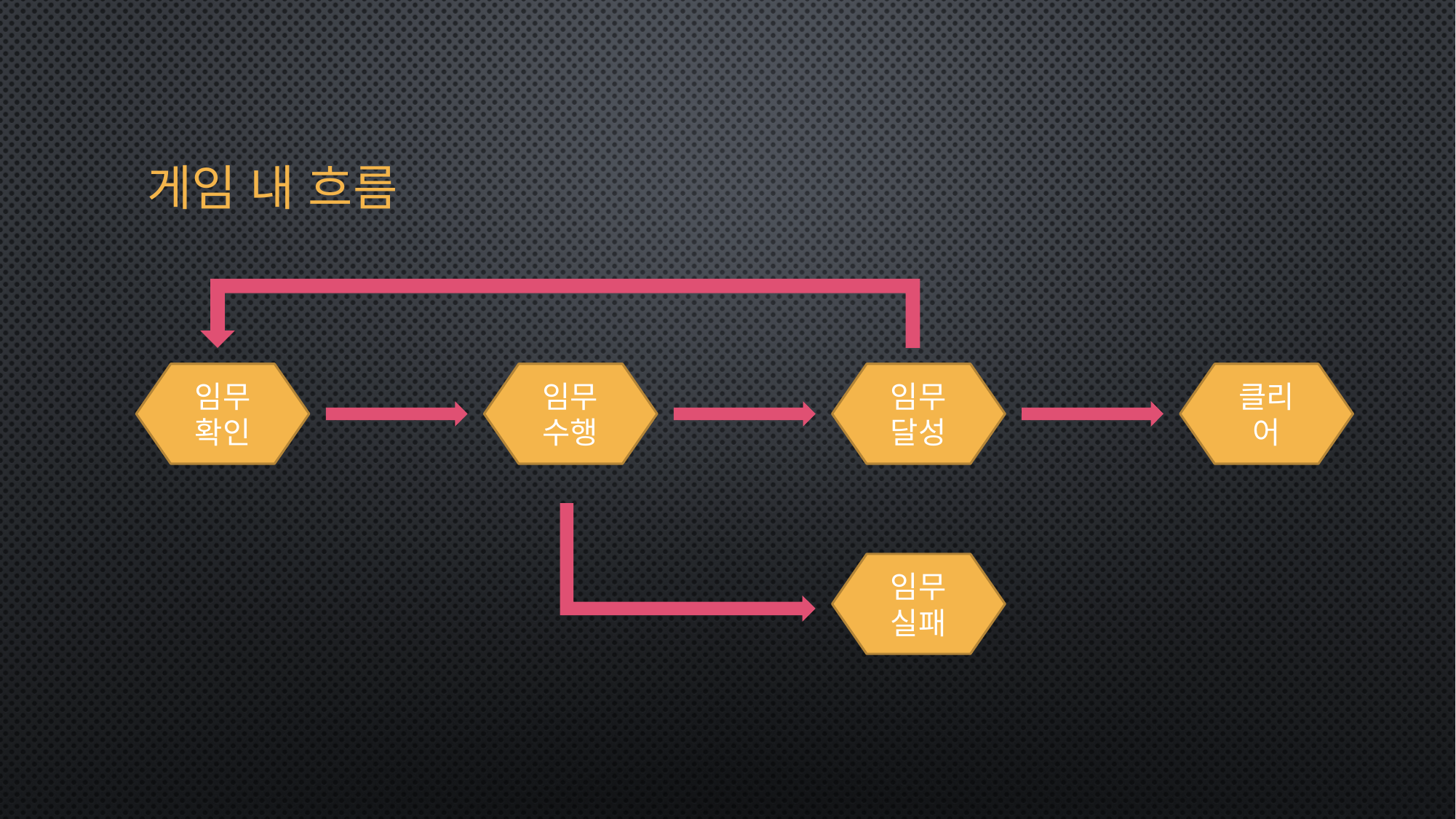

# 게임 내 흐름

클리어
임무 확인
임무 수행
임무 달성

임무 실패